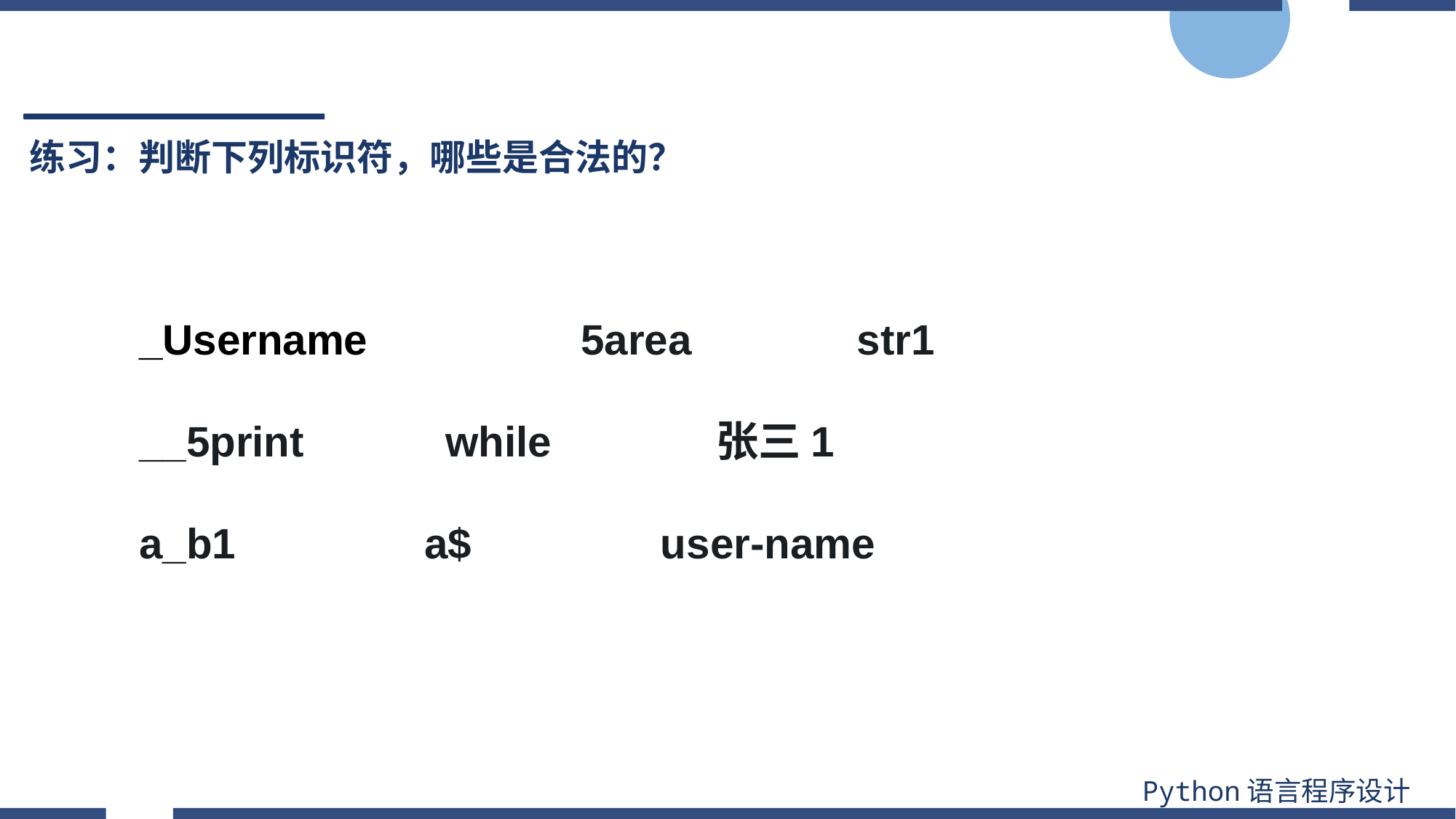

# 练习：判断下列标识符，哪些是合法的？
_Username                  5area              str1
__5print            while             张三1
a_b1                a$                user-name